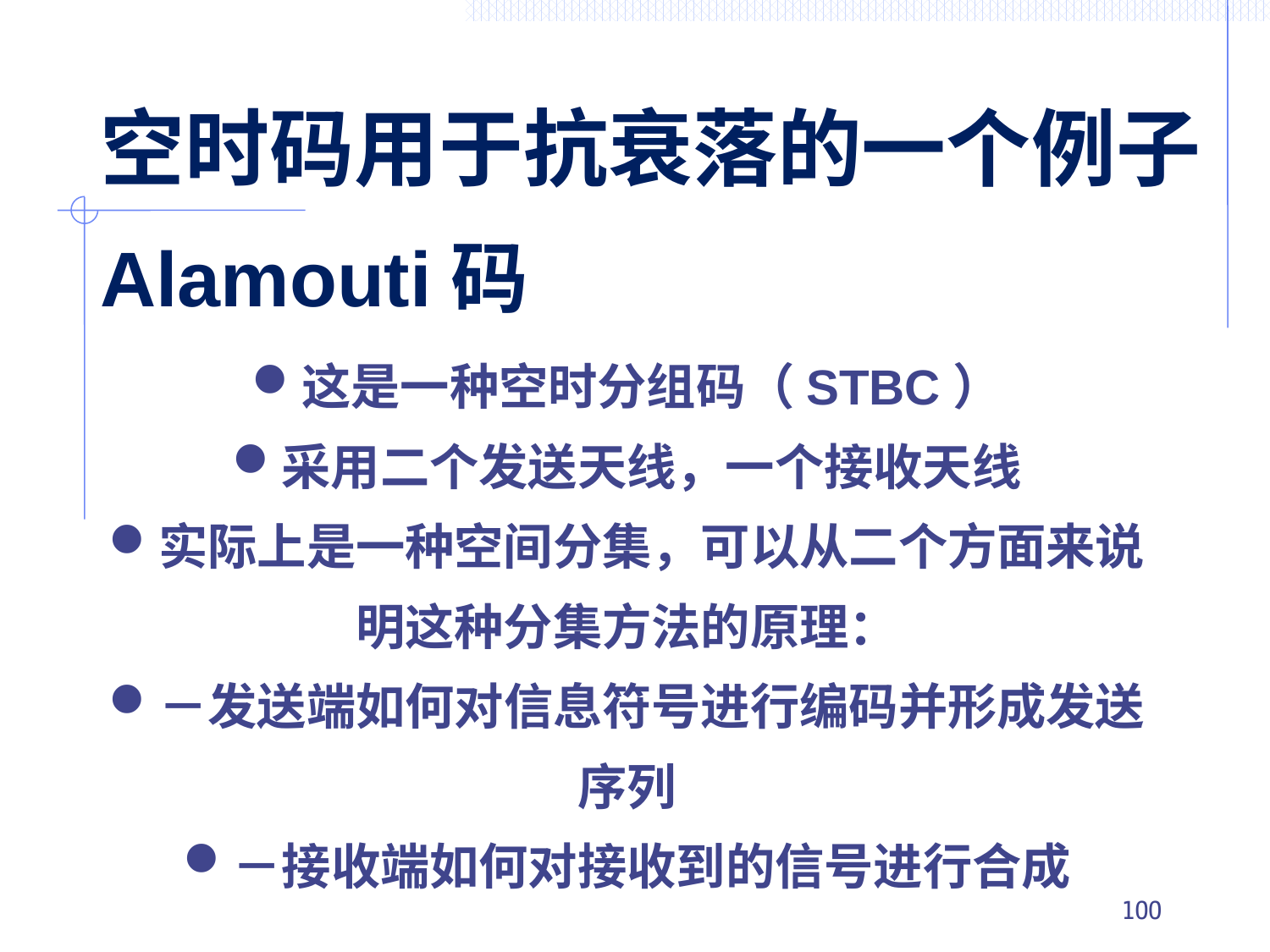

# 空时码用于抗衰落的一个例子 Alamouti码
这是一种空时分组码（STBC）
采用二个发送天线，一个接收天线
实际上是一种空间分集，可以从二个方面来说明这种分集方法的原理：
－发送端如何对信息符号进行编码并形成发送序列
－接收端如何对接收到的信号进行合成
100